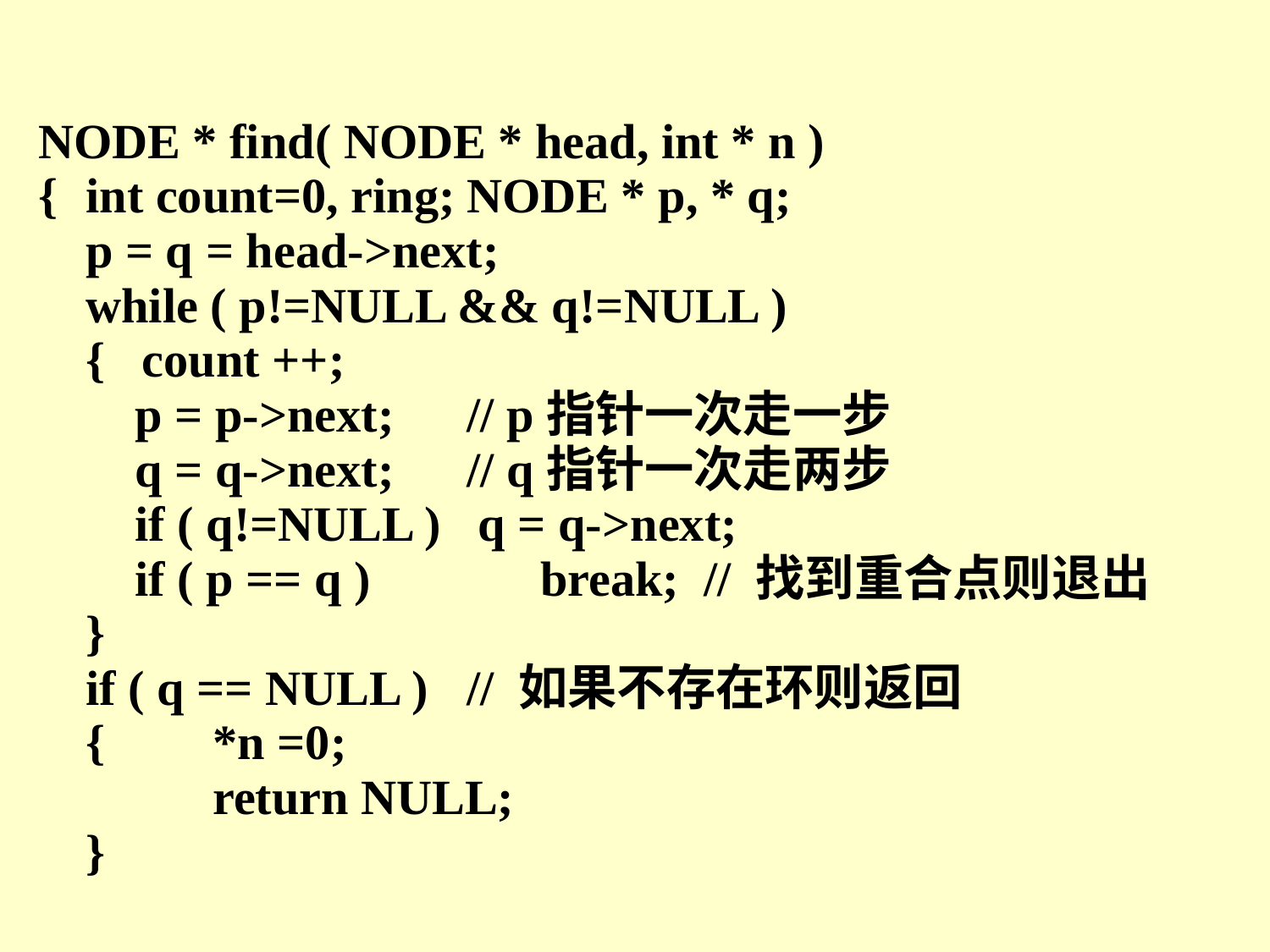

NODE * find( NODE * head, int * n )
{	int count=0, ring;	NODE * p, * q;
	p = q = head->next;
	while ( p!=NULL && q!=NULL )
	{   count ++;
	    p = p->next;	// p指针一次走一步
	    q = q->next;	// q指针一次走两步
	    if ( q!=NULL )   q = q->next;
	    if ( p == q )	      break;  // 找到重合点则退出
	}
	if ( q == NULL )	// 如果不存在环则返回
	{	*n =0;
		return NULL;
	}